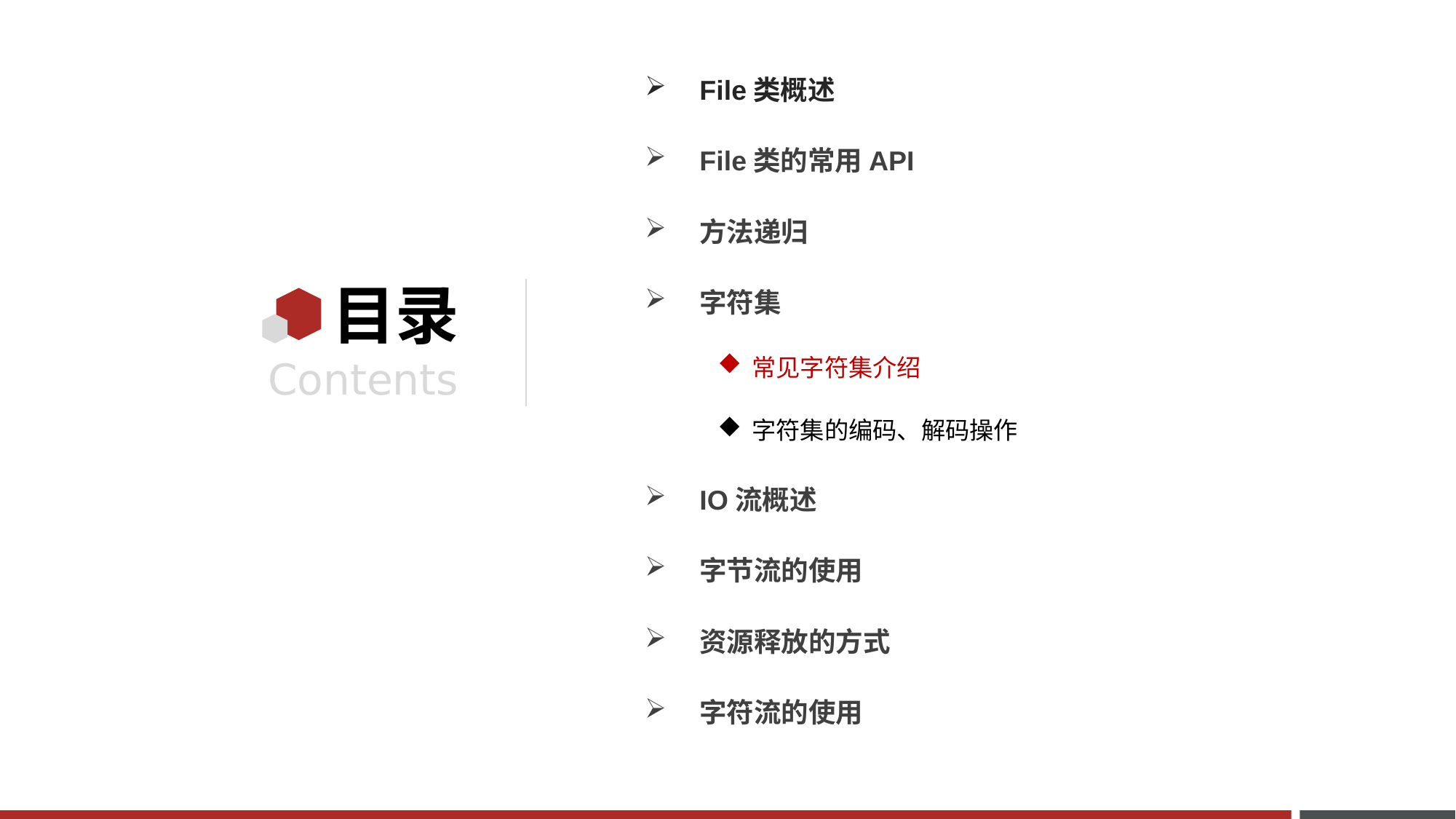

File类概述
File类的常用API
方法递归
字符集
常见字符集介绍
字符集的编码、解码操作
IO流概述
字节流的使用
资源释放的方式
字符流的使用